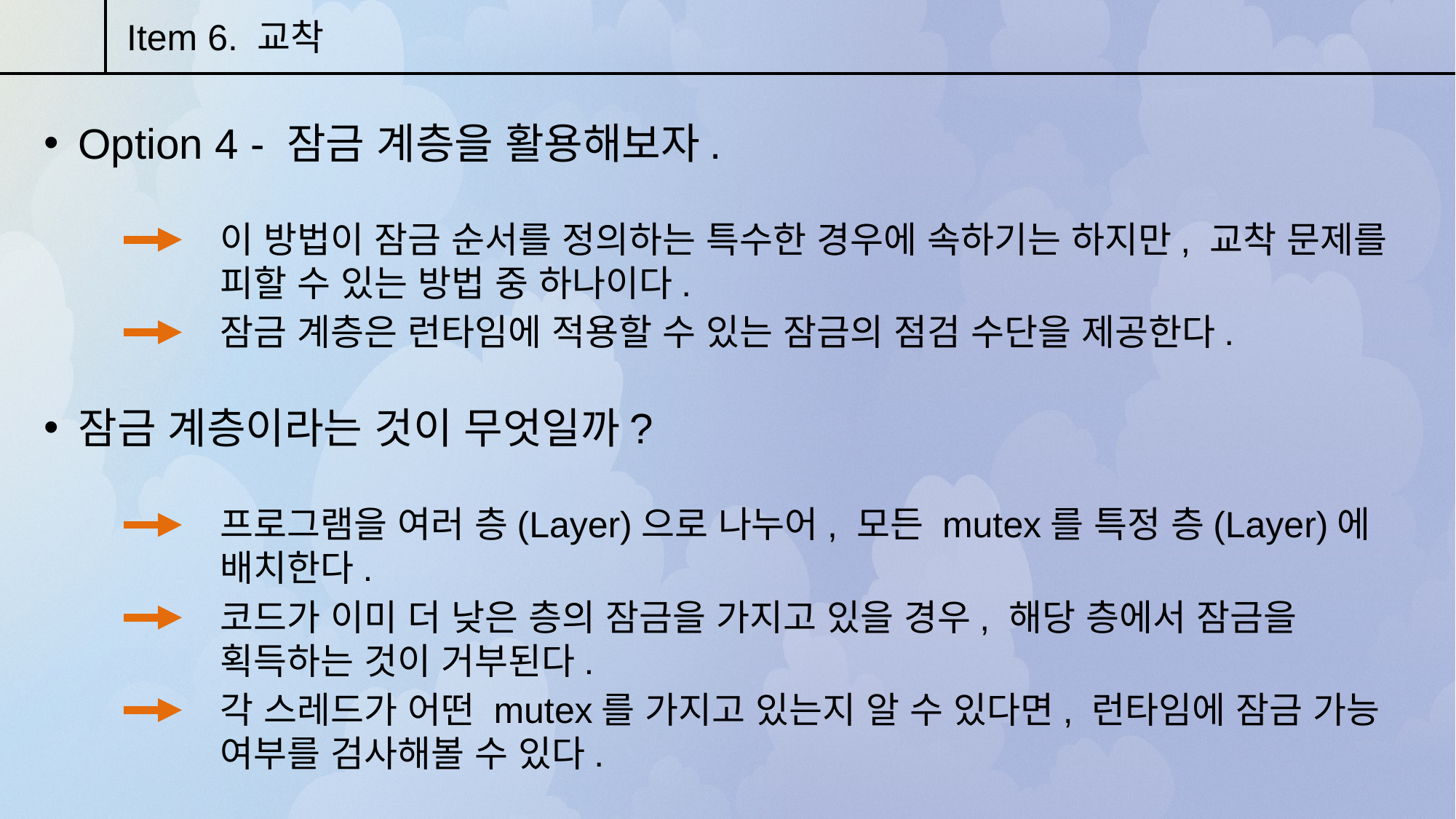

Item 6. 교착
Option 4 - 잠금 계층을 활용해보자.
이 방법이 잠금 순서를 정의하는 특수한 경우에 속하기는 하지만, 교착 문제를 피할 수 있는 방법 중 하나이다.
잠금 계층은 런타임에 적용할 수 있는 잠금의 점검 수단을 제공한다.
잠금 계층이라는 것이 무엇일까?
프로그램을 여러 층(Layer)으로 나누어, 모든 mutex를 특정 층(Layer)에 배치한다.
코드가 이미 더 낮은 층의 잠금을 가지고 있을 경우, 해당 층에서 잠금을 획득하는 것이 거부된다.
각 스레드가 어떤 mutex를 가지고 있는지 알 수 있다면, 런타임에 잠금 가능 여부를 검사해볼 수 있다.